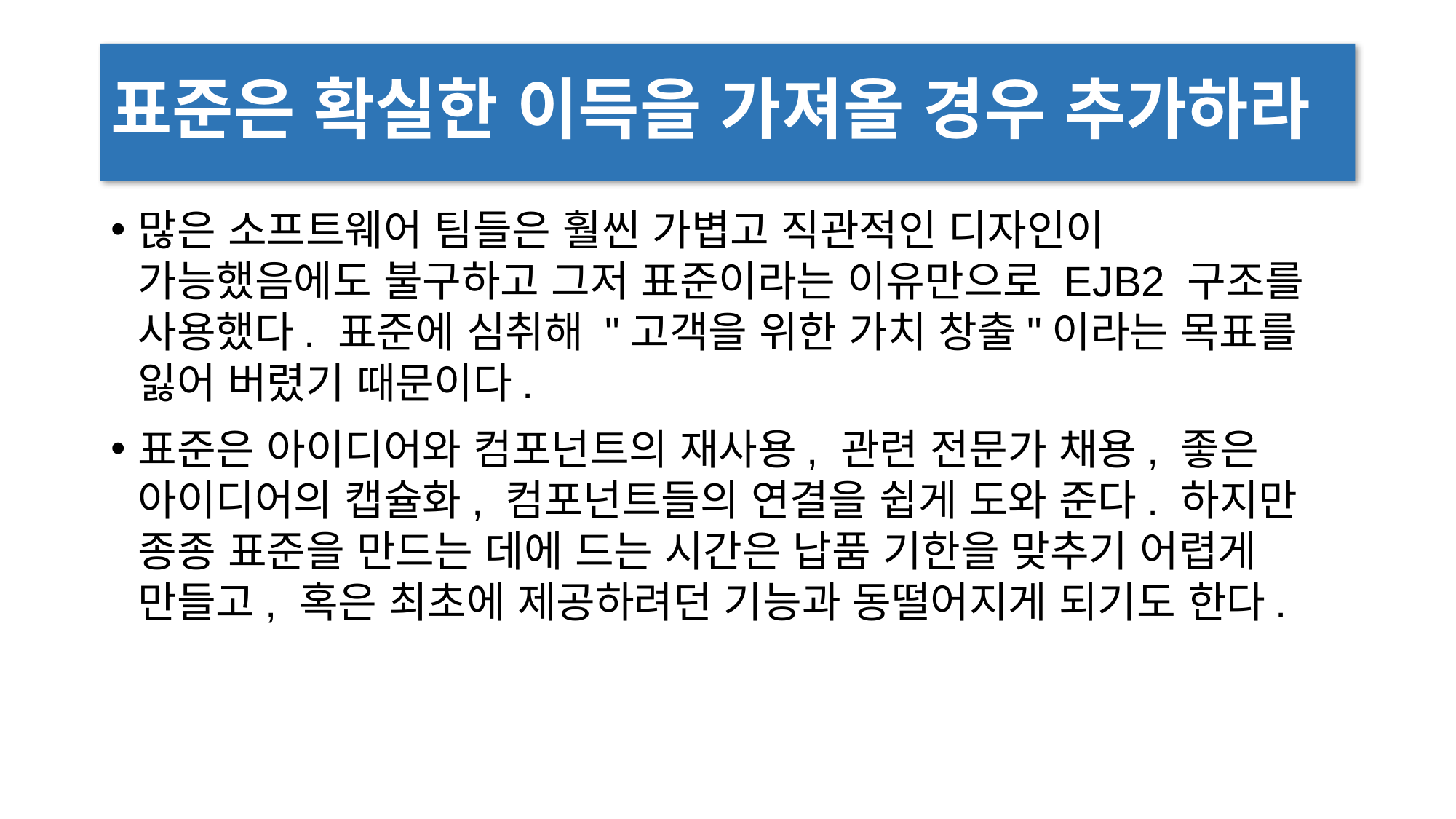

# 표준은 확실한 이득을 가져올 경우 추가하라
많은 소프트웨어 팀들은 훨씬 가볍고 직관적인 디자인이 가능했음에도 불구하고 그저 표준이라는 이유만으로 EJB2 구조를 사용했다. 표준에 심취해 "고객을 위한 가치 창출"이라는 목표를 잃어 버렸기 때문이다.
표준은 아이디어와 컴포넌트의 재사용, 관련 전문가 채용, 좋은 아이디어의 캡슐화, 컴포넌트들의 연결을 쉽게 도와 준다. 하지만 종종 표준을 만드는 데에 드는 시간은 납품 기한을 맞추기 어렵게 만들고, 혹은 최초에 제공하려던 기능과 동떨어지게 되기도 한다.